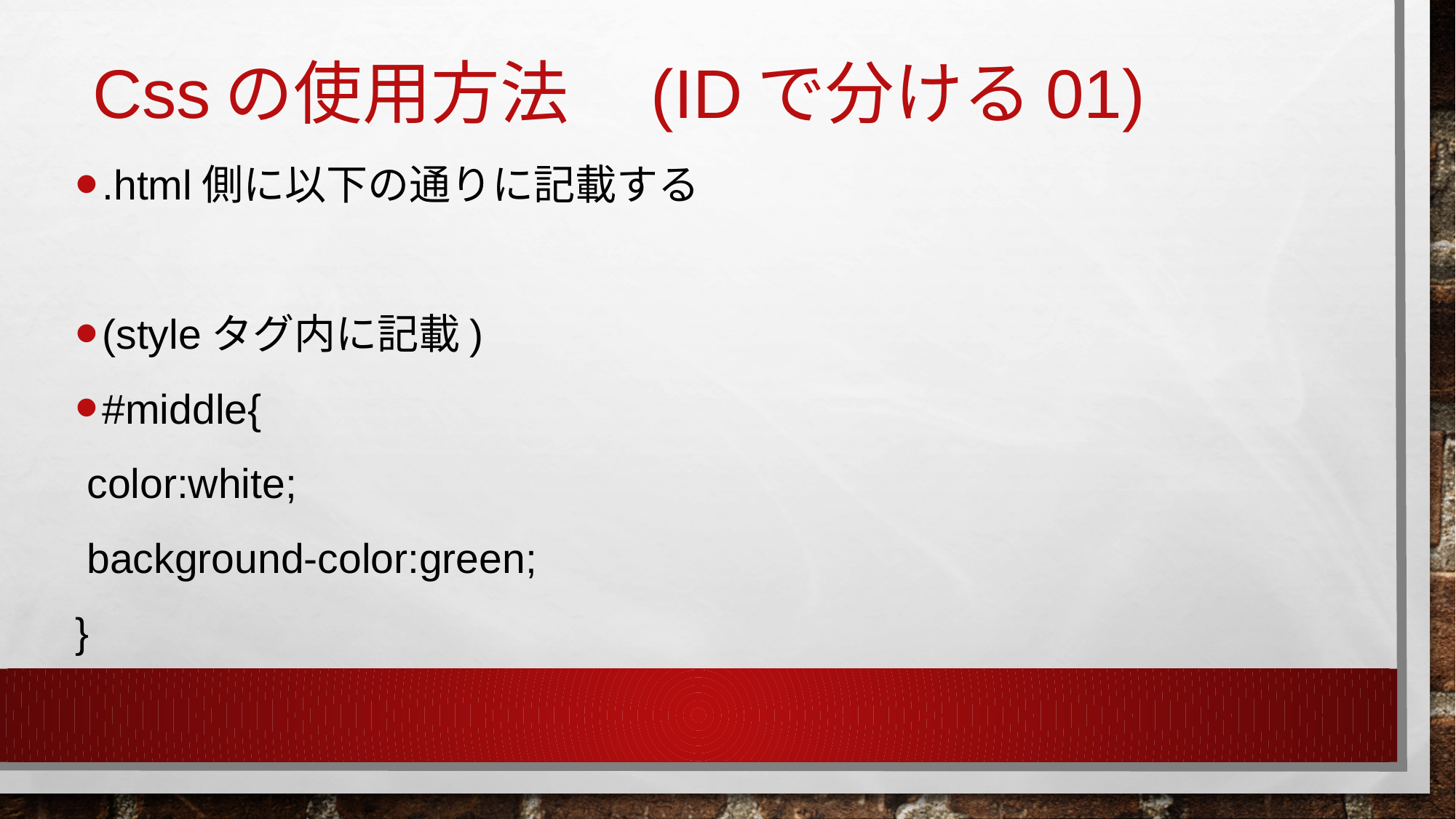

# Cssの使用方法　(IDで分ける01)
.html側に以下の通りに記載する

(styleタグ内に記載)
#middle{
 color:white;
 background-color:green;
}